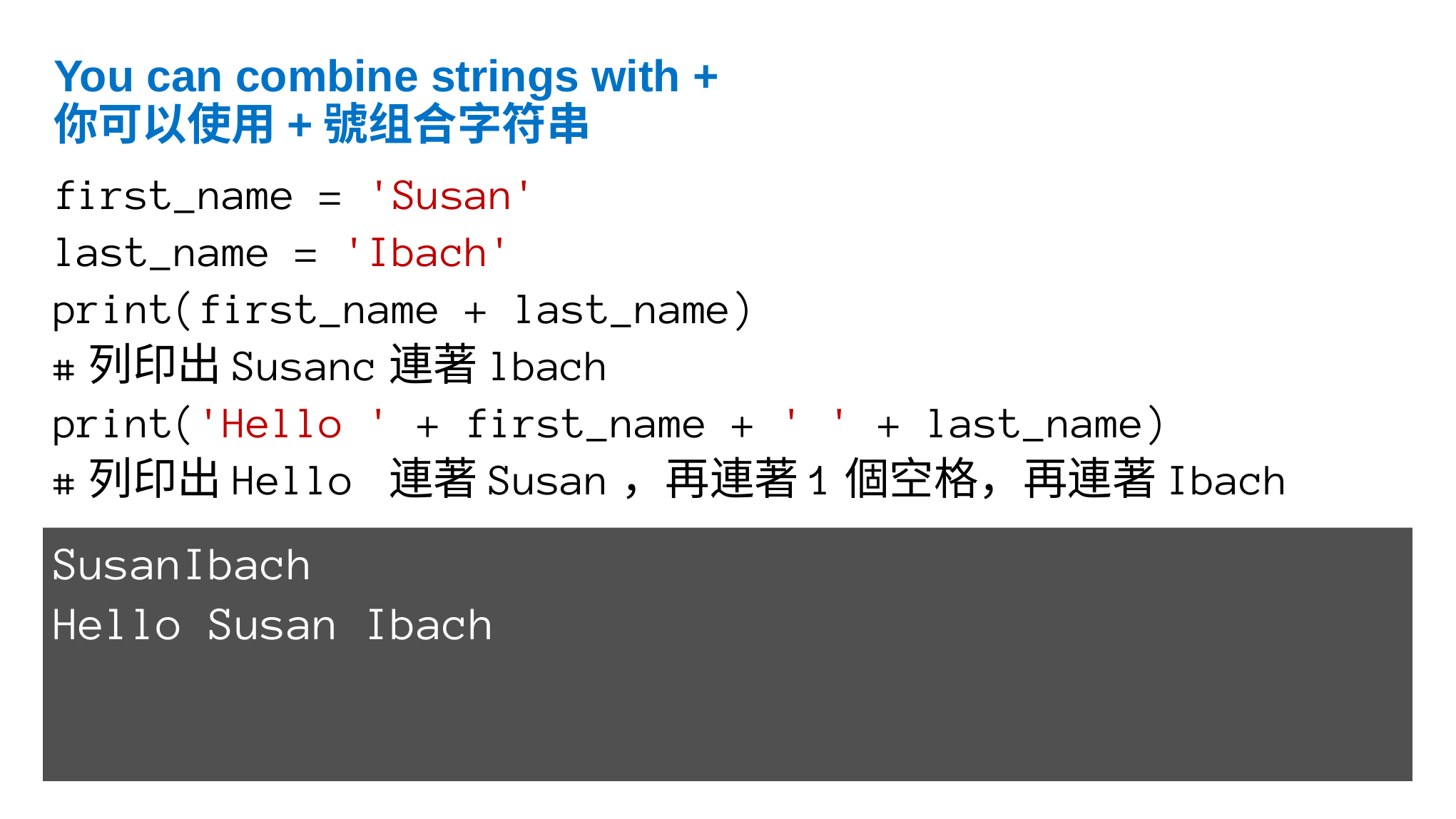

# You can combine strings with + 你可以使用+號组合字符串
first_name = 'Susan'
last_name = 'Ibach'
print(first_name + last_name)
#列印出Susanc連著lbach
print('Hello ' + first_name + ' ' + last_name)
#列印出Hello 連著Susan，再連著1個空格，再連著Ibach
SusanIbach
Hello Susan Ibach